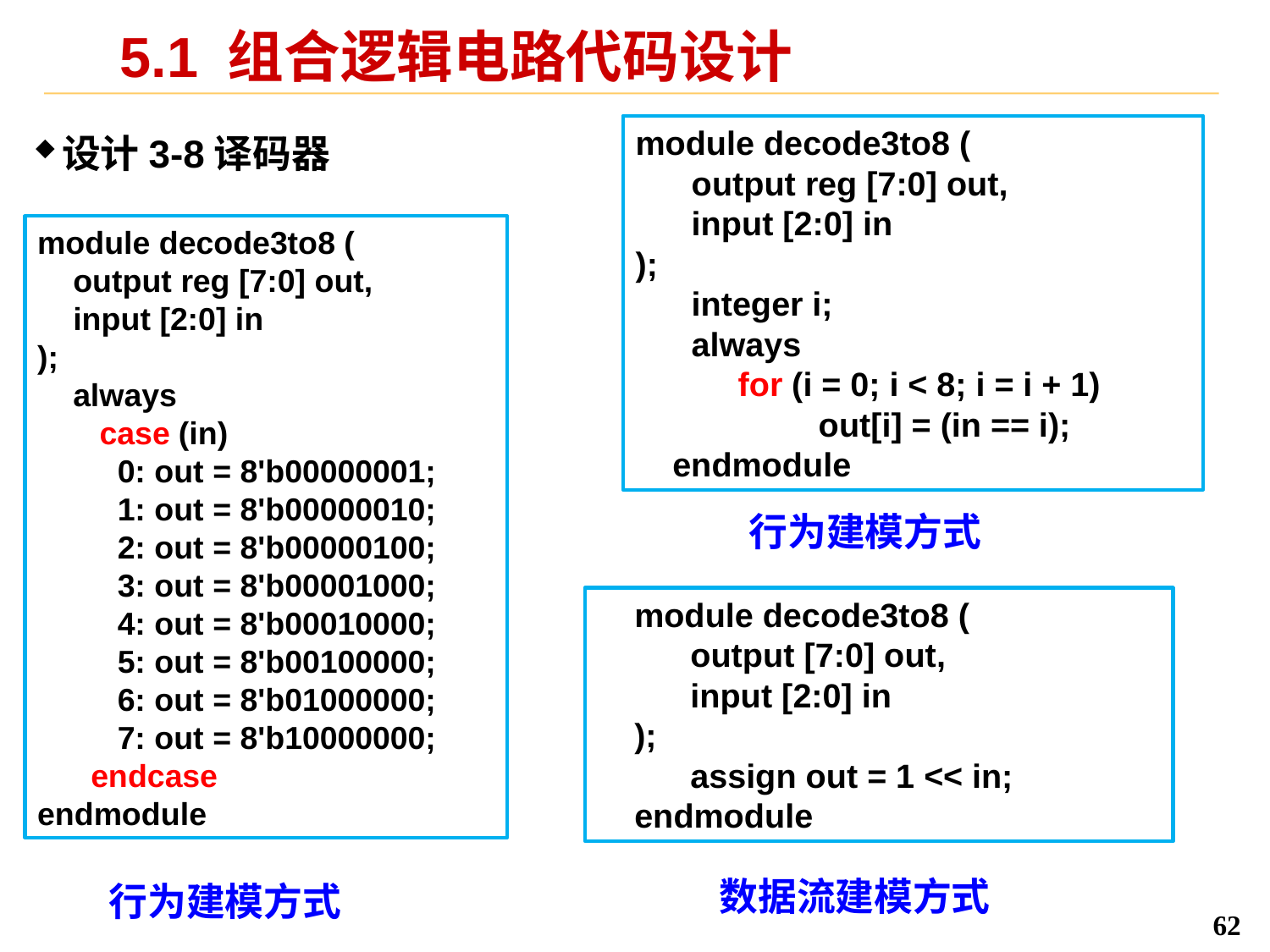

# 5.1 组合逻辑电路代码设计
module decode3to8 (
      output reg [7:0] out,
      input [2:0] in
);
      integer i;
      always
           for (i = 0; i < 8; i = i + 1)
	      out[i] = (in == i);
endmodule
设计3-8译码器
module decode3to8 (
    output reg [7:0] out,
    input [2:0] in
);
    always
       case (in)
         0: out = 8'b00000001;
         1: out = 8'b00000010;
         2: out = 8'b00000100;
         3: out = 8'b00001000;
         4: out = 8'b00010000;
         5: out = 8'b00100000;
         6: out = 8'b01000000;
         7: out = 8'b10000000;
      endcase
endmodule
行为建模方式
module decode3to8 (
      output [7:0] out,
      input [2:0] in
);
      assign out = 1 << in;
endmodule
数据流建模方式
行为建模方式
62